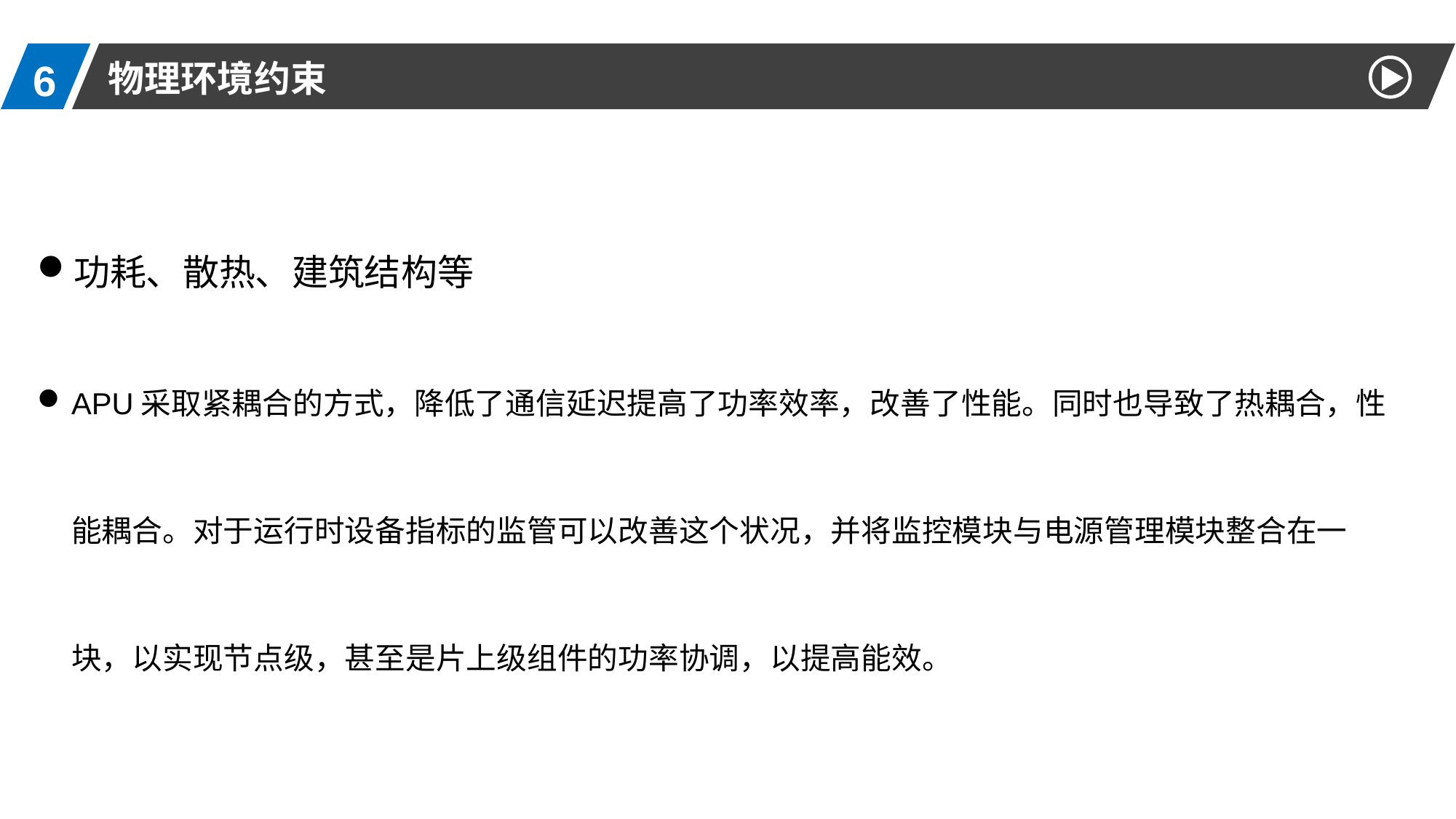

6
物理环境约束

功耗、散热、建筑结构等
APU采取紧耦合的方式，降低了通信延迟提高了功率效率，改善了性能。同时也导致了热耦合，性能耦合。对于运行时设备指标的监管可以改善这个状况，并将监控模块与电源管理模块整合在一块，以实现节点级，甚至是片上级组件的功率协调，以提高能效。